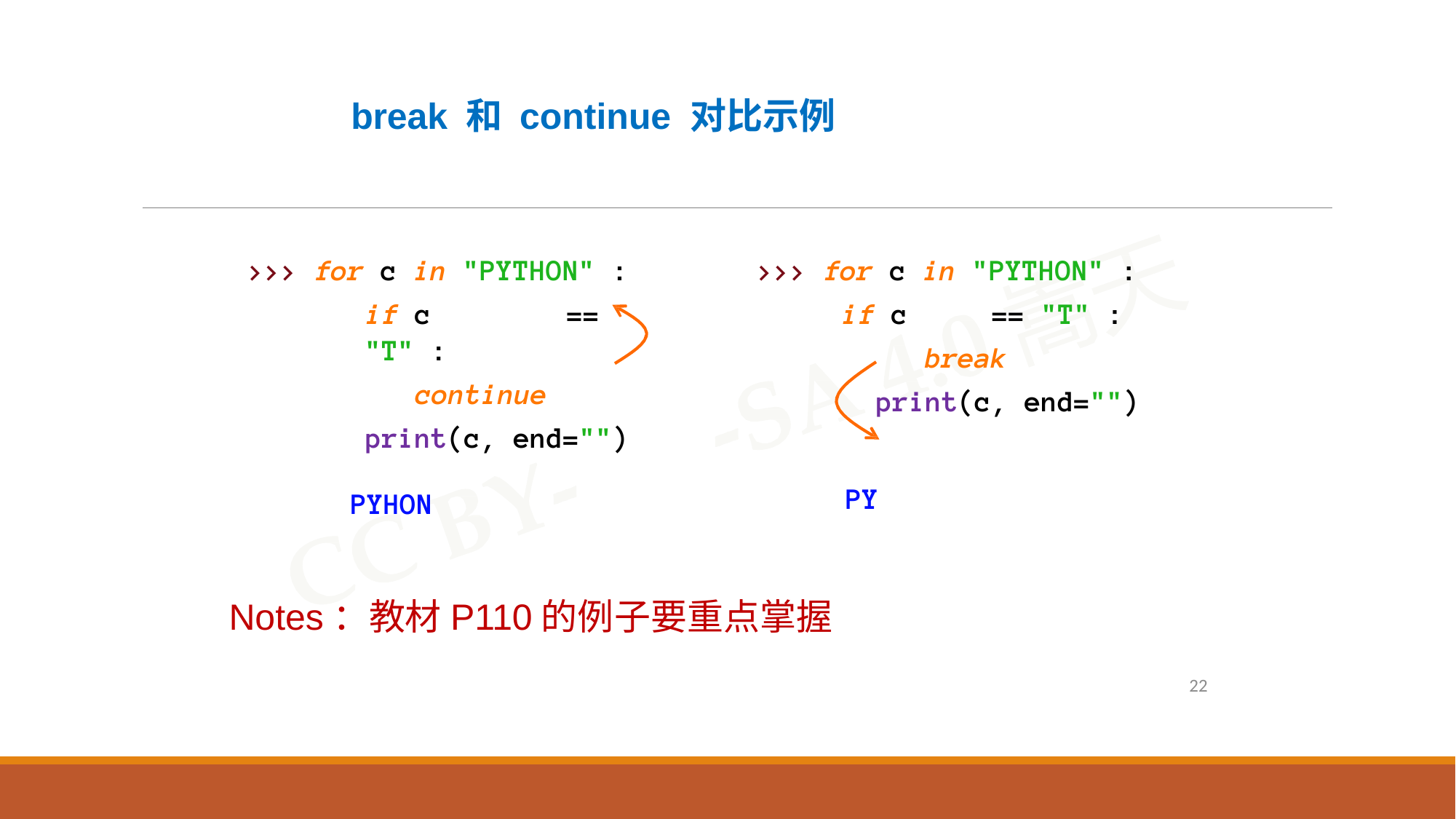

break 和 continue 对比示例

>>> for c in "PYTHON" :
if c	== "T" :
continue
print(c, end="")
>>> for c in "PYTHON" :
if c	== "T" :
break
print(c, end="")

PY
PYHON

Notes：教材P110的例子要重点掌握
22